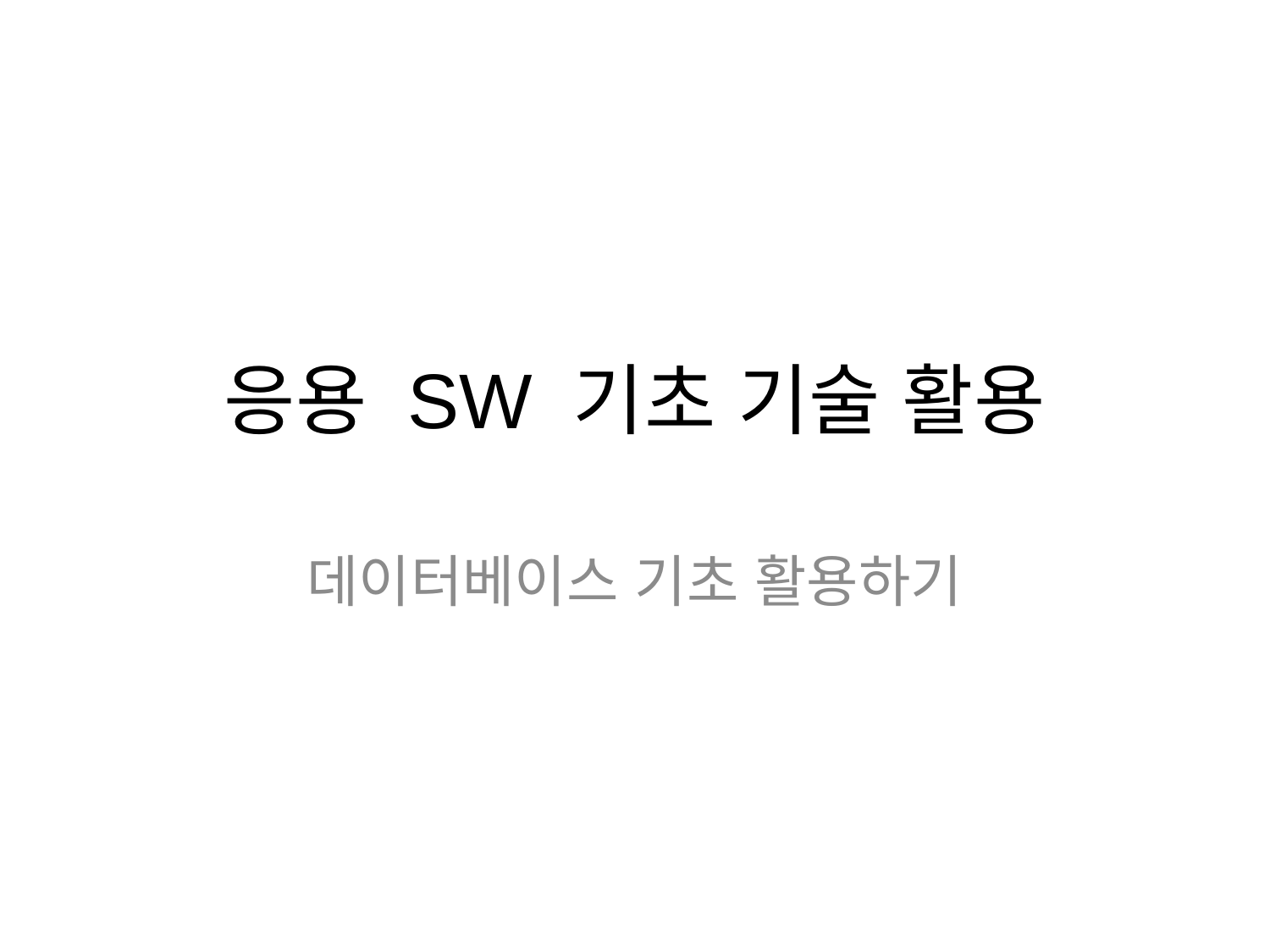

# 응용 SW 기초 기술 활용
데이터베이스 기초 활용하기